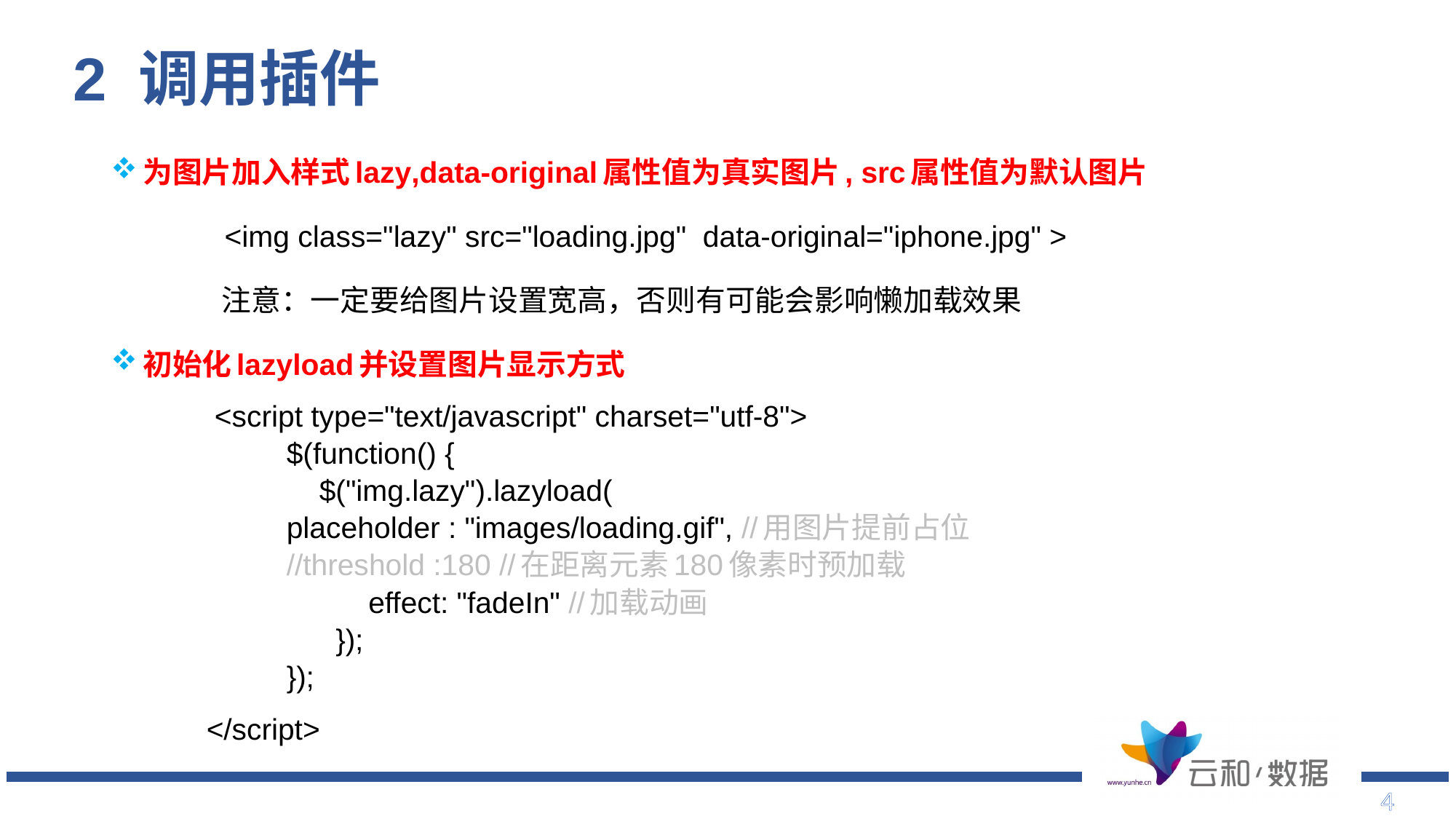

# 2 调用插件
为图片加入样式lazy,data-original属性值为真实图片, src属性值为默认图片
          <img class="lazy" src="loading.jpg"  data-original="iphone.jpg" >
           注意：一定要给图片设置宽高，否则有可能会影响懒加载效果
初始化lazyload并设置图片显示方式
 <script type="text/javascript" charset="utf-8">
  $(function() {
      $("img.lazy").lazyload(
	  placeholder : "images/loading.gif", //用图片提前占位
	  //threshold :180 //在距离元素180像素时预加载
            effect: "fadeIn" //加载动画
        });
  });
</script>